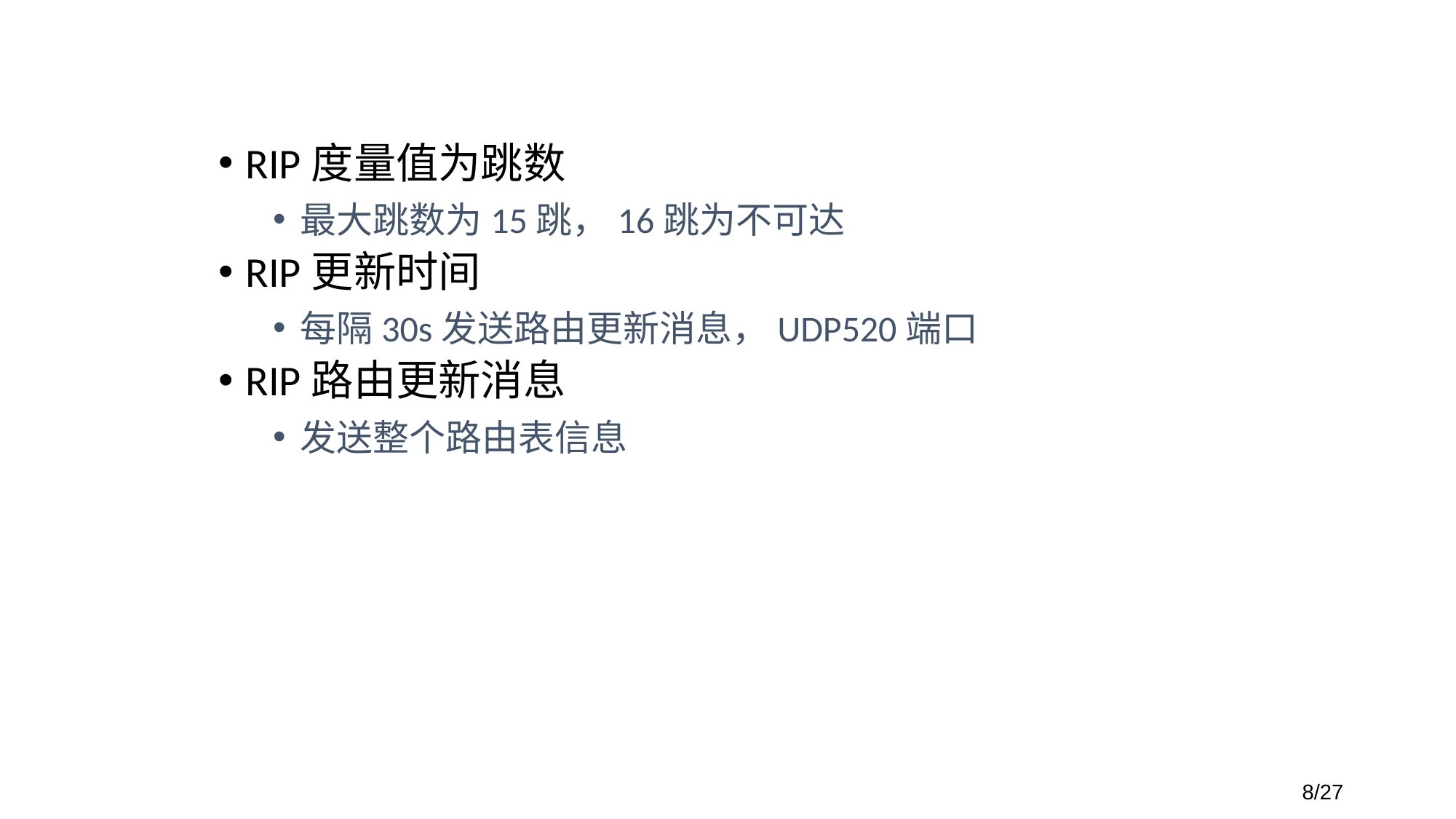

# RIP的度量值与更新时间
RIP度量值为跳数
最大跳数为15跳，16跳为不可达
RIP更新时间
每隔30s发送路由更新消息，UDP520端口
RIP路由更新消息
发送整个路由表信息